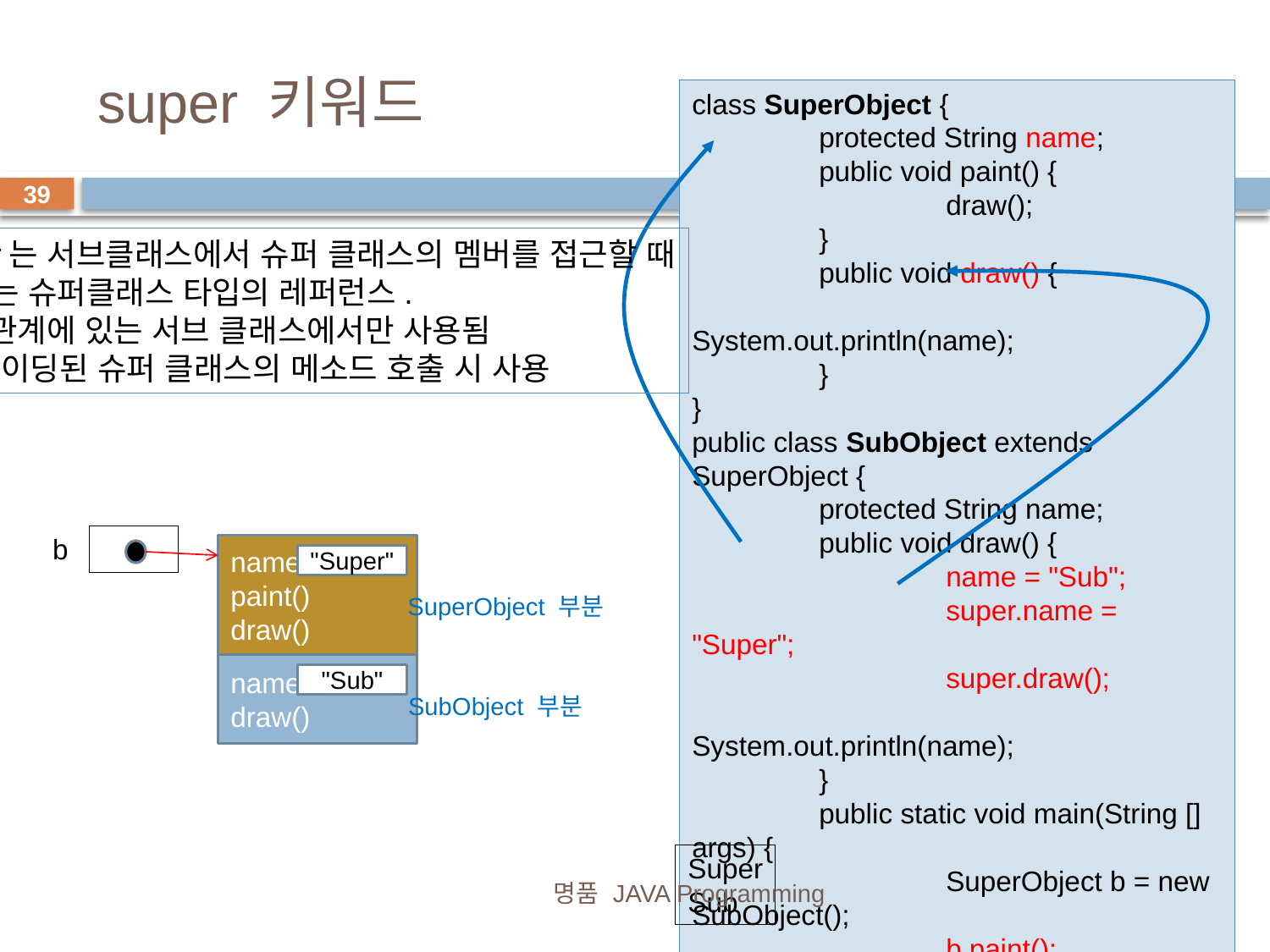

# super 키워드
class SuperObject {
	protected String name;
	public void paint() {
		draw();
	}
	public void draw() {
		System.out.println(name);
	}
}
public class SubObject extends SuperObject {
	protected String name;
	public void draw() {
		name = "Sub";
		super.name = "Super";
		super.draw();
		System.out.println(name);
	}
	public static void main(String [] args) {
		SuperObject b = new SubObject();
		b.paint();
	}
}

39
 super는 서브클래스에서 슈퍼 클래스의 멤버를 접근할 때
사용되는 슈퍼클래스 타입의 레퍼런스.
 상속관계에 있는 서브 클래스에서만 사용됨
오버라이딩된 슈퍼 클래스의 메소드 호출 시 사용
b

name
paint()
draw()
"Super"
SuperObject 부분
name
draw()
"Sub"
SubObject 부분
Super
Sub
명품 JAVA Programming